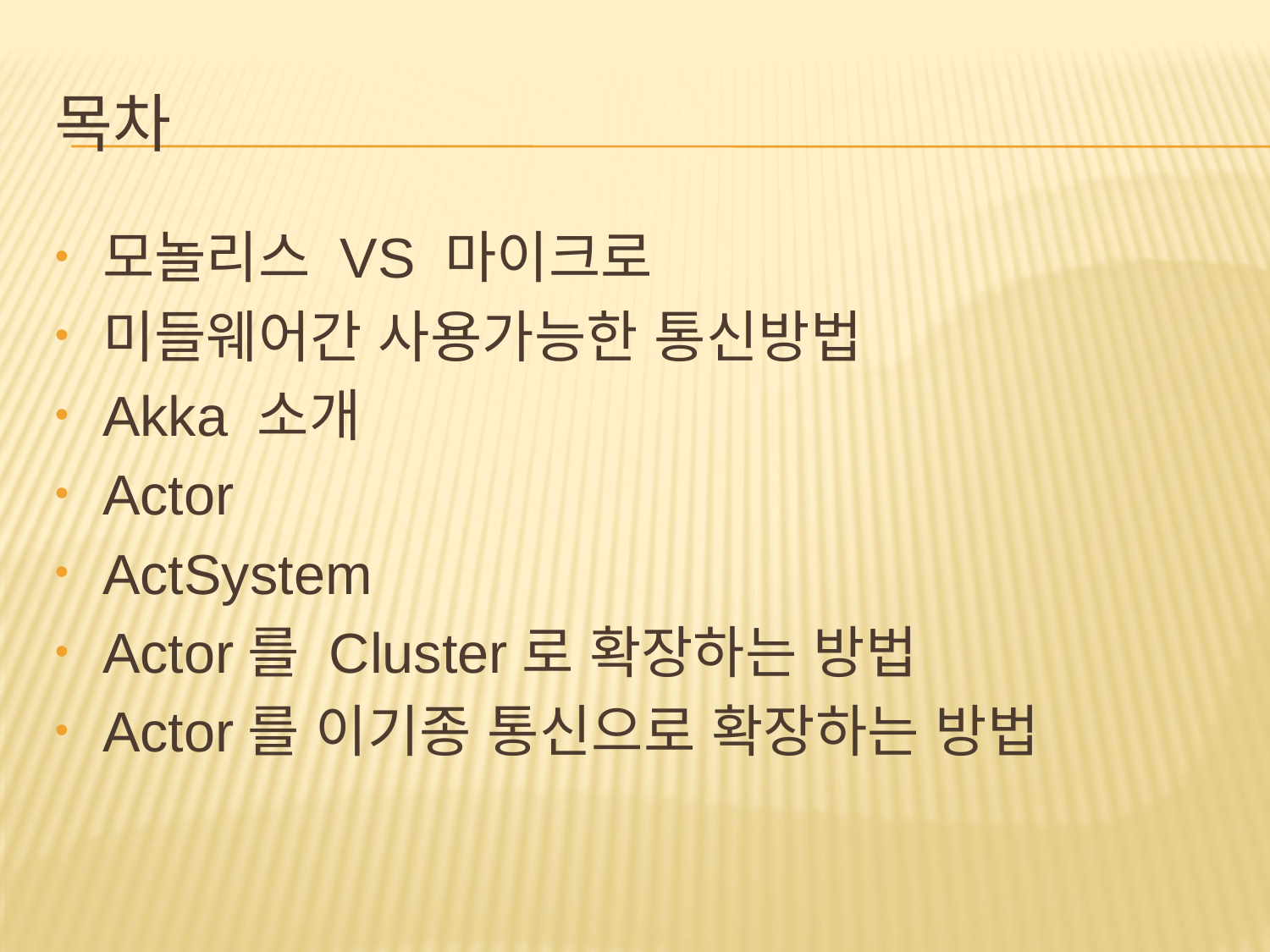

# 목차
모놀리스 VS 마이크로
미들웨어간 사용가능한 통신방법
Akka 소개
Actor
ActSystem
Actor를 Cluster로 확장하는 방법
Actor를 이기종 통신으로 확장하는 방법